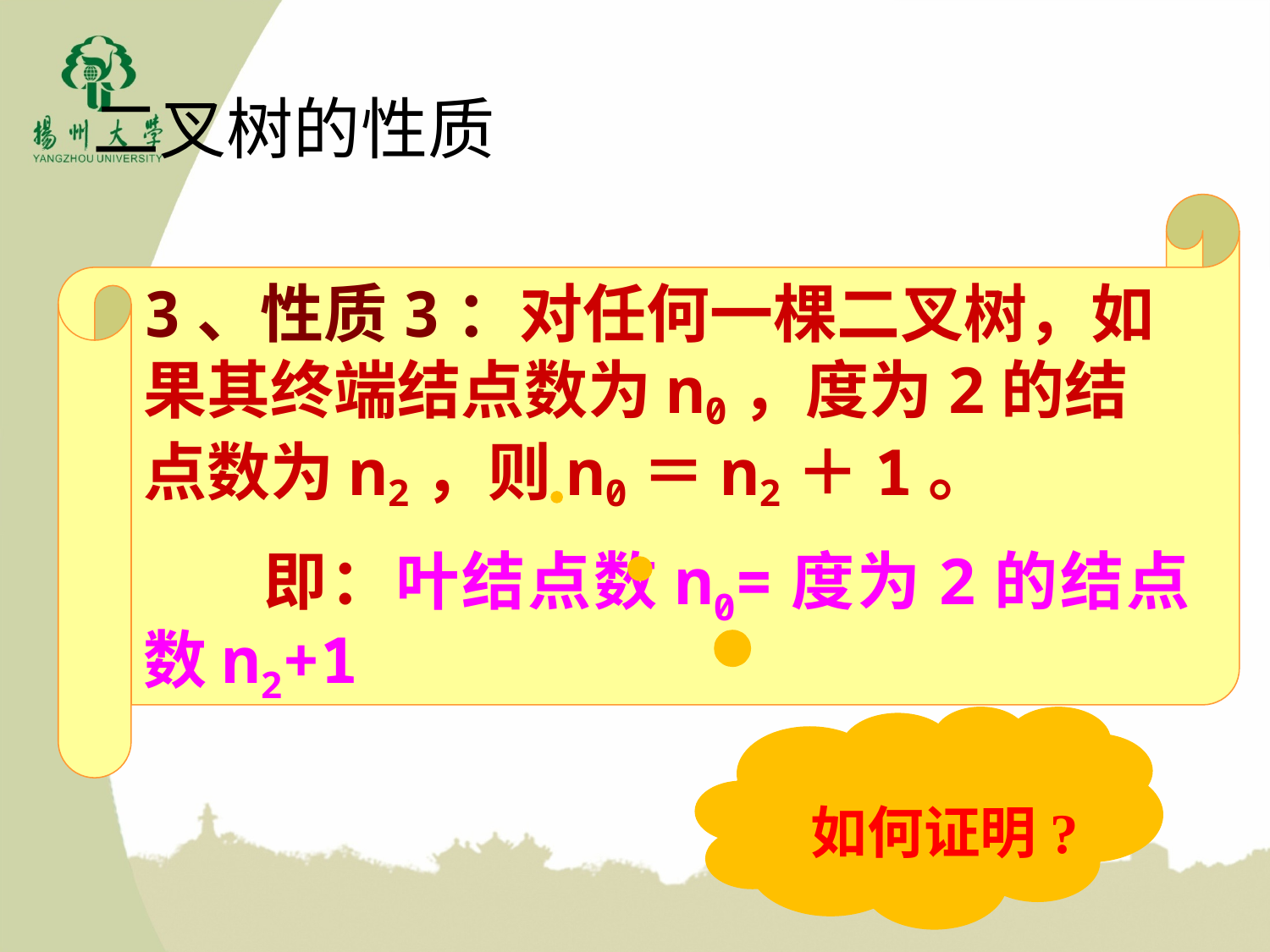

二叉树的性质
3、性质3：对任何一棵二叉树，如果其终端结点数为n0，度为2的结点数为n2，则n0＝n2＋1。
      即：叶结点数n0=度为2的结点数n2+1

   如何证明?